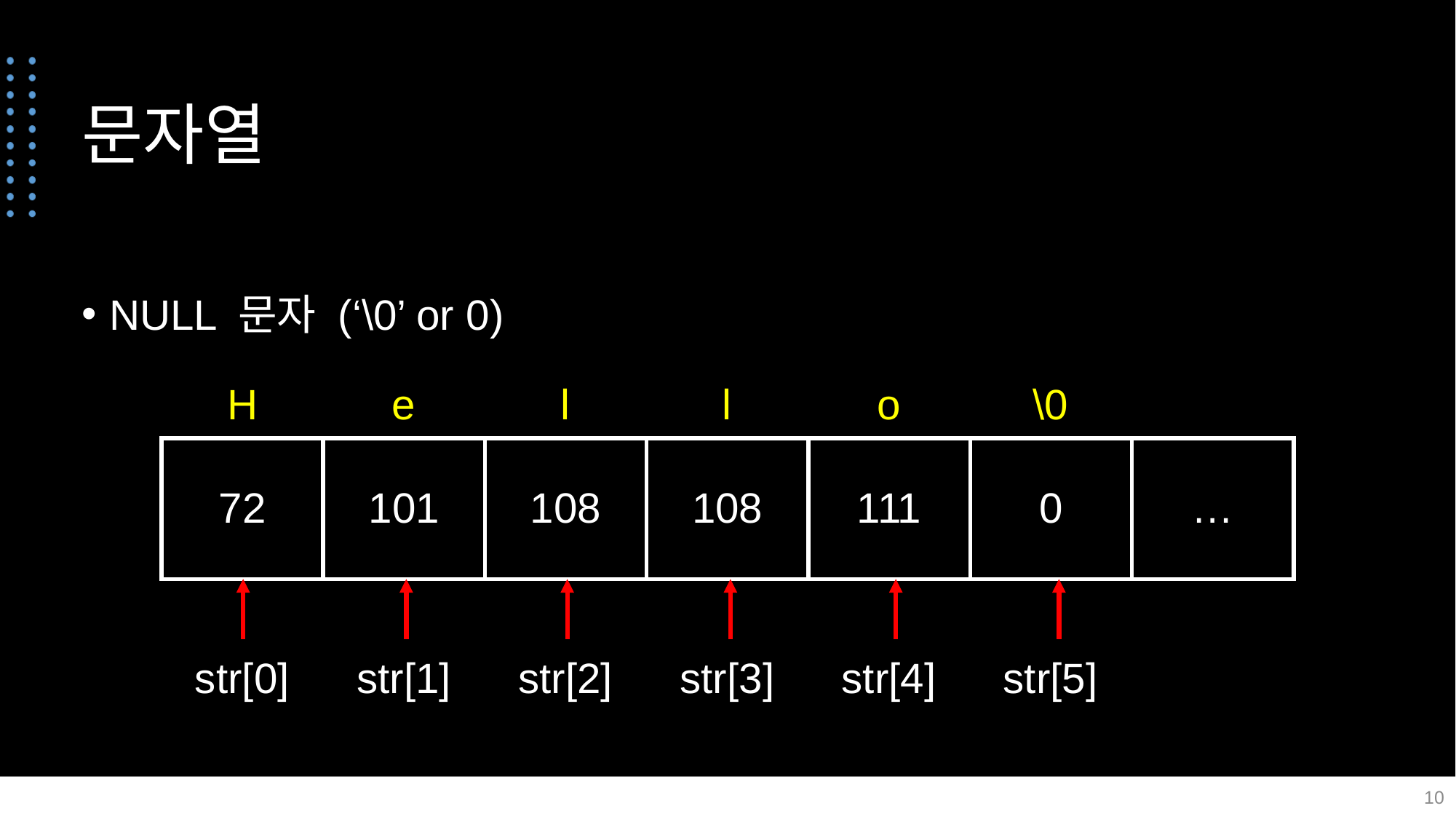

# 문자열
NULL 문자 (‘\0’ or 0)
| H | e | l | l | o | \0 |
| --- | --- | --- | --- | --- | --- |
| 72 | 101 | 108 | 108 | 111 | 0 | … |
| --- | --- | --- | --- | --- | --- | --- |
| str[0] | str[1] | str[2] | str[3] | str[4] | str[5] |
| --- | --- | --- | --- | --- | --- |
10